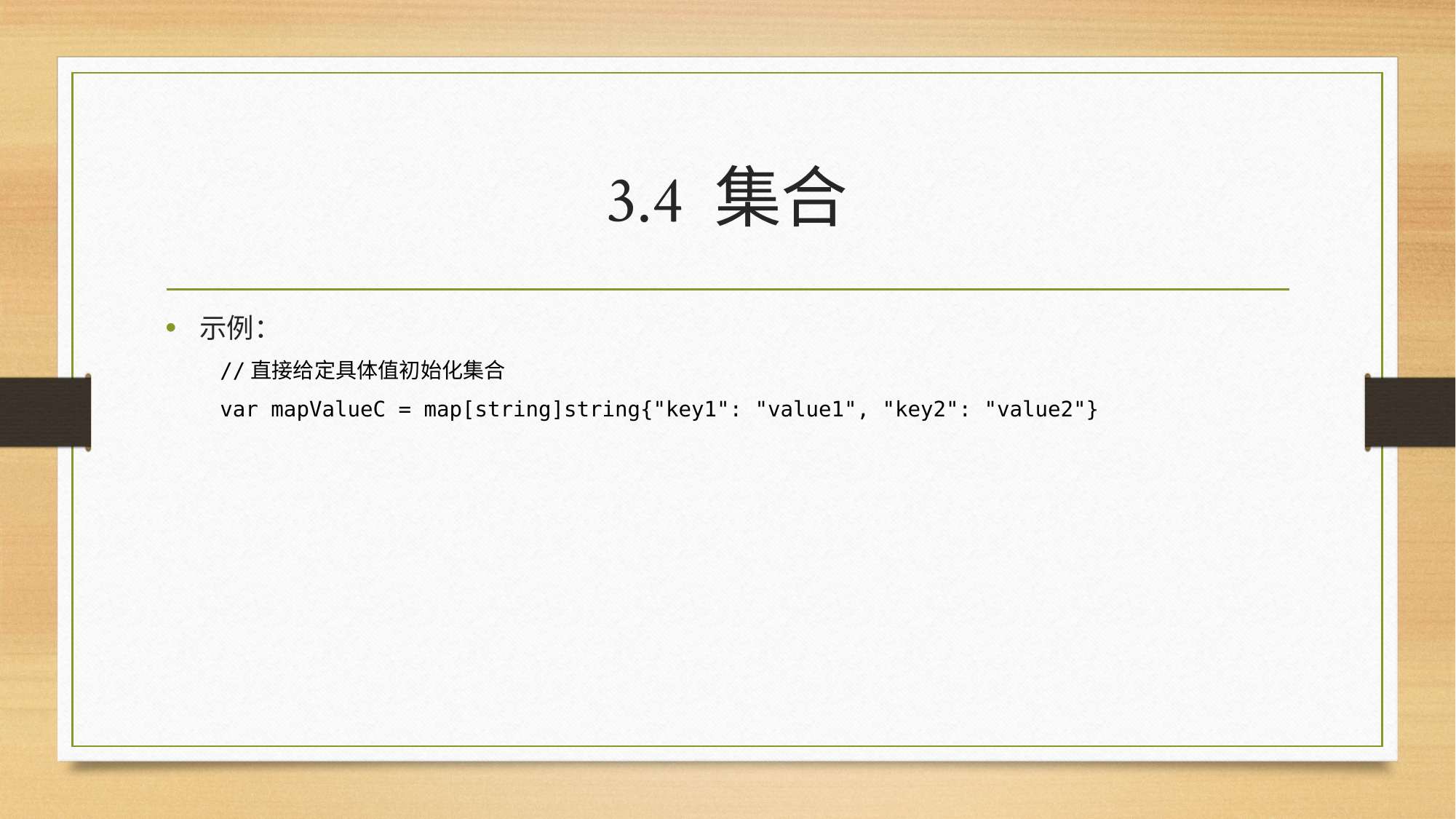

# 3.4 集合
示例：
//直接给定具体值初始化集合
var mapValueC = map[string]string{"key1": "value1", "key2": "value2"}